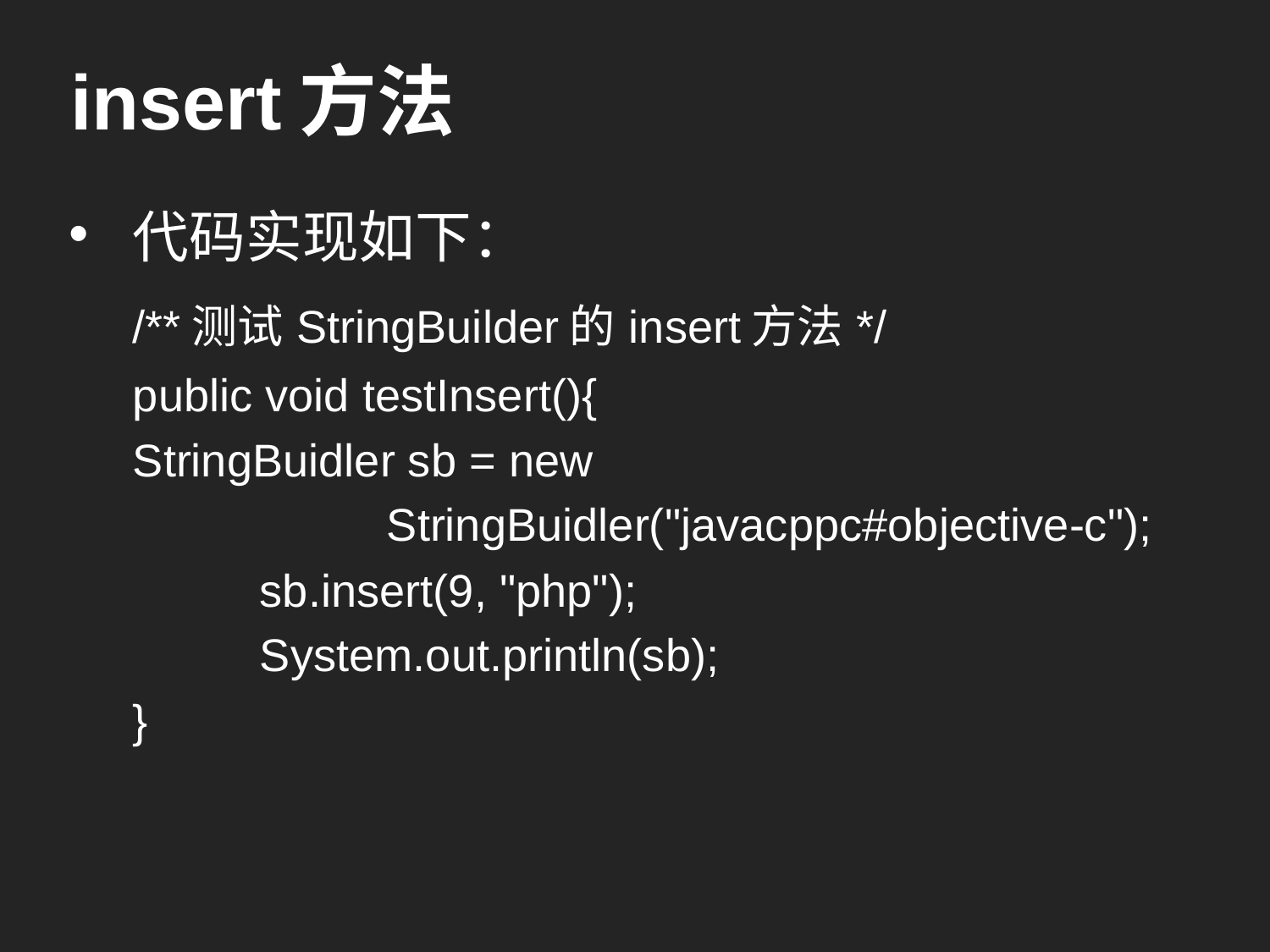

# insert方法
代码实现如下：
/**测试StringBuilder的insert方法*/
public void testInsert(){
StringBuidler sb = new
		StringBuidler("javacppc#objective-c");
	sb.insert(9, "php");
	System.out.println(sb);
}